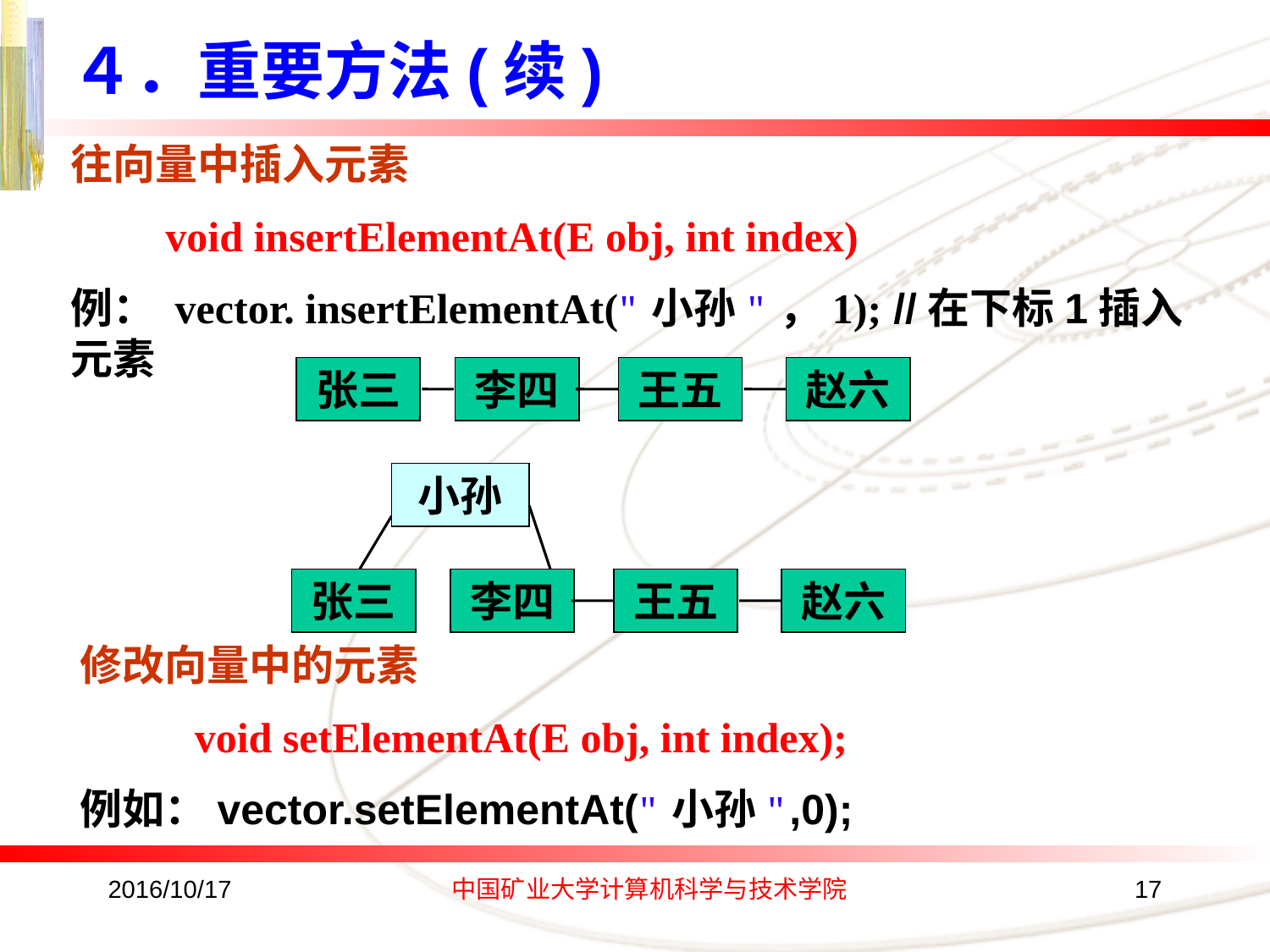

４．重要方法(续)
往向量中插入元素
　　void insertElementAt(E obj, int index)
例： vector. insertElementAt("小孙"，1); //在下标1插入元素
张三
李四
王五
赵六

小孙

张三
李四
王五
赵六

修改向量中的元素
 　　void setElementAt(E obj, int index);
例如：vector.setElementAt("小孙",0);
2016/10/17
中国矿业大学计算机科学与技术学院
17